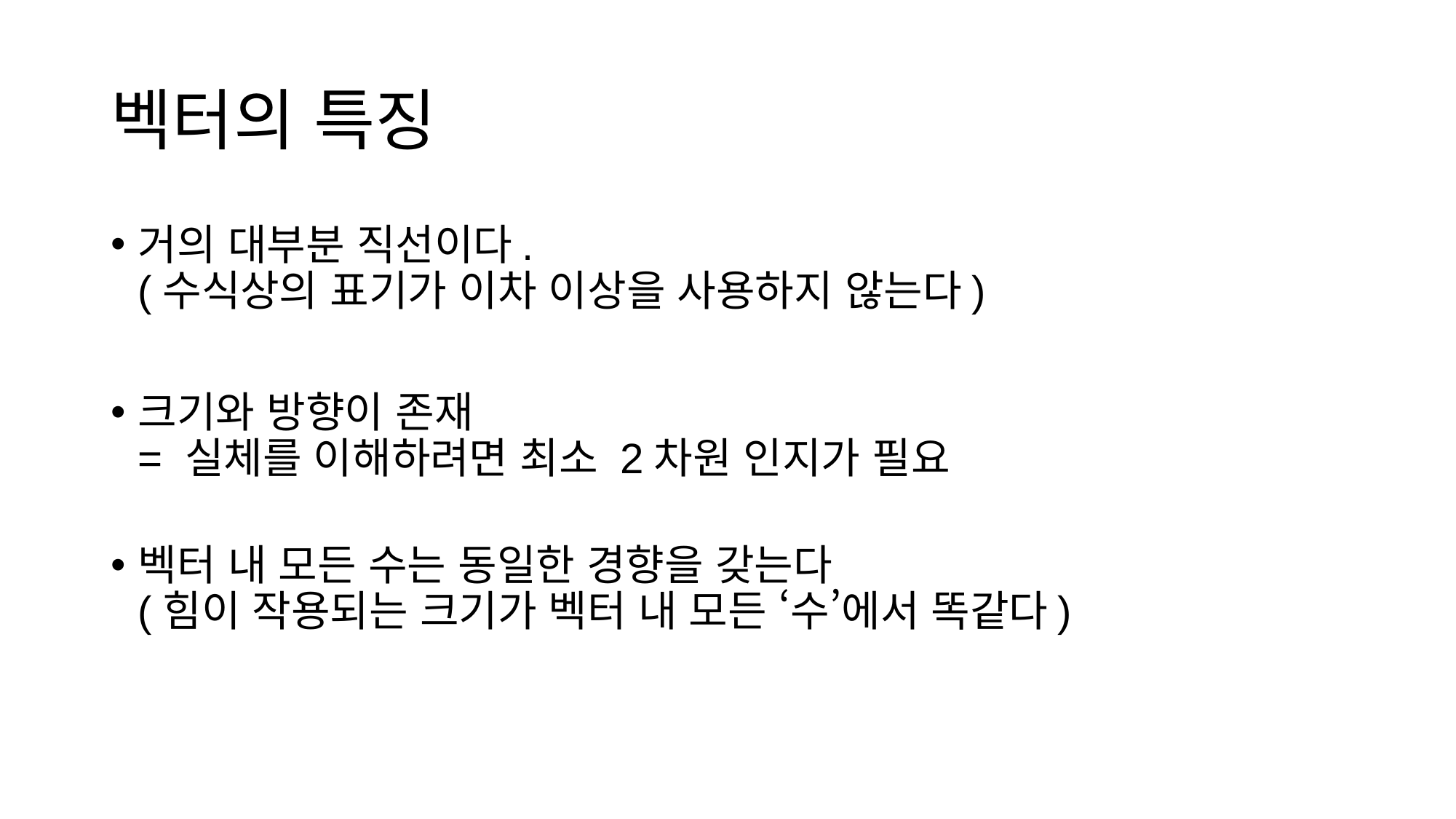

# 벡터의 특징
거의 대부분 직선이다.
(수식상의 표기가 이차 이상을 사용하지 않는다)

크기와 방향이 존재
= 실체를 이해하려면 최소 2차원 인지가 필요
벡터 내 모든 수는 동일한 경향을 갖는다
(힘이 작용되는 크기가 벡터 내 모든 ‘수’에서 똑같다)